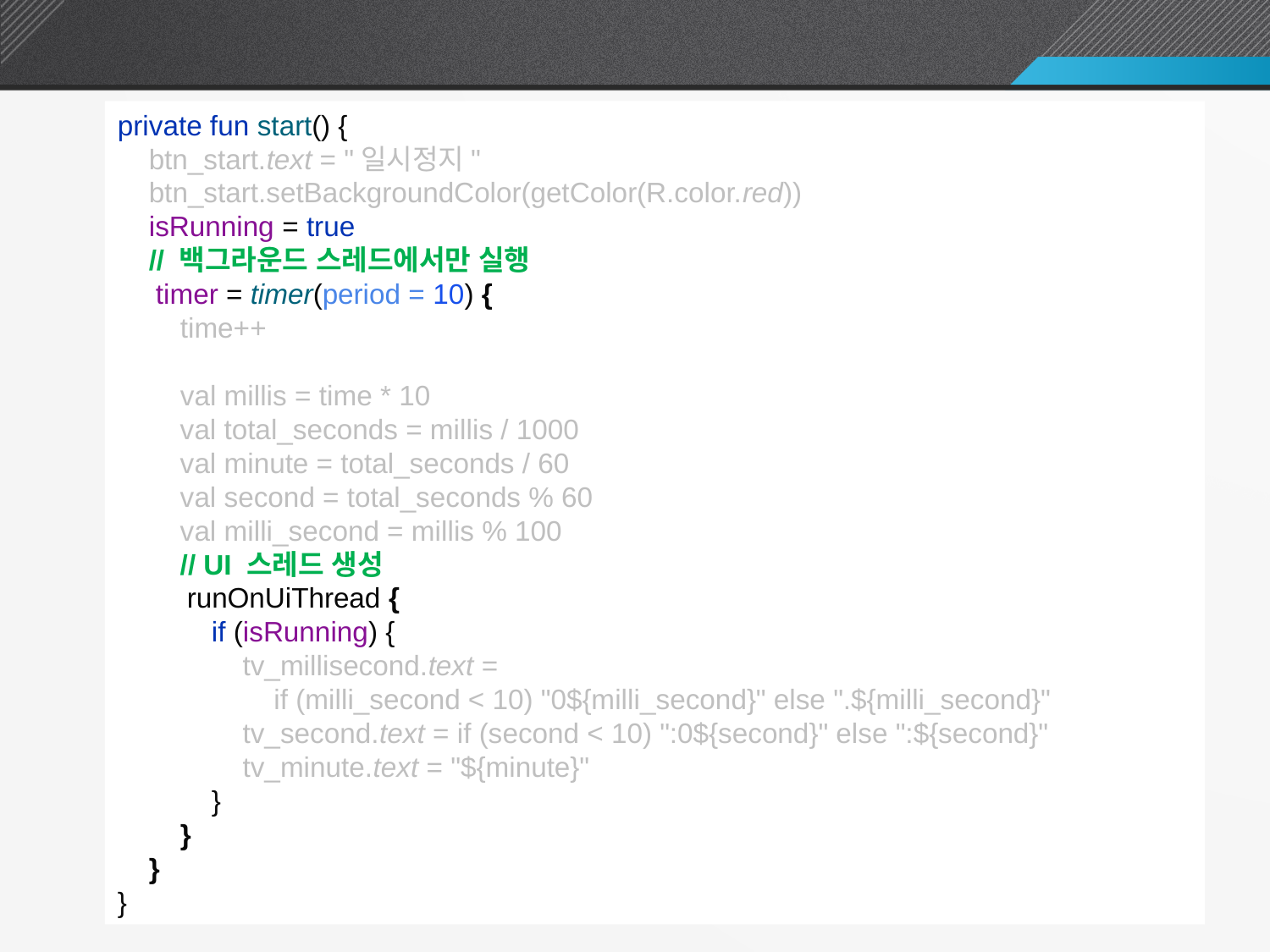

4. 스탑워치 시작 기능 수정
private fun start() {
    btn_start.text = "일시정지"
    btn_start.setBackgroundColor(getColor(R.color.red))
    isRunning = true
    // 백그라운드 스레드에서만 실행
    timer = timer(period = 10) {
        time++
        val millis = time * 10
        val total_seconds = millis / 1000
        val minute = total_seconds / 60
        val second = total_seconds % 60
        val milli_second = millis % 100
        // UI 스레드 생성
        runOnUiThread {
            if (isRunning) {
                tv_millisecond.text =
                    if (milli_second < 10) "0${milli_second}" else ".${milli_second}"
                tv_second.text = if (second < 10) ":0${second}" else ":${second}"
                tv_minute.text = "${minute}"
            }
        }
    }
}